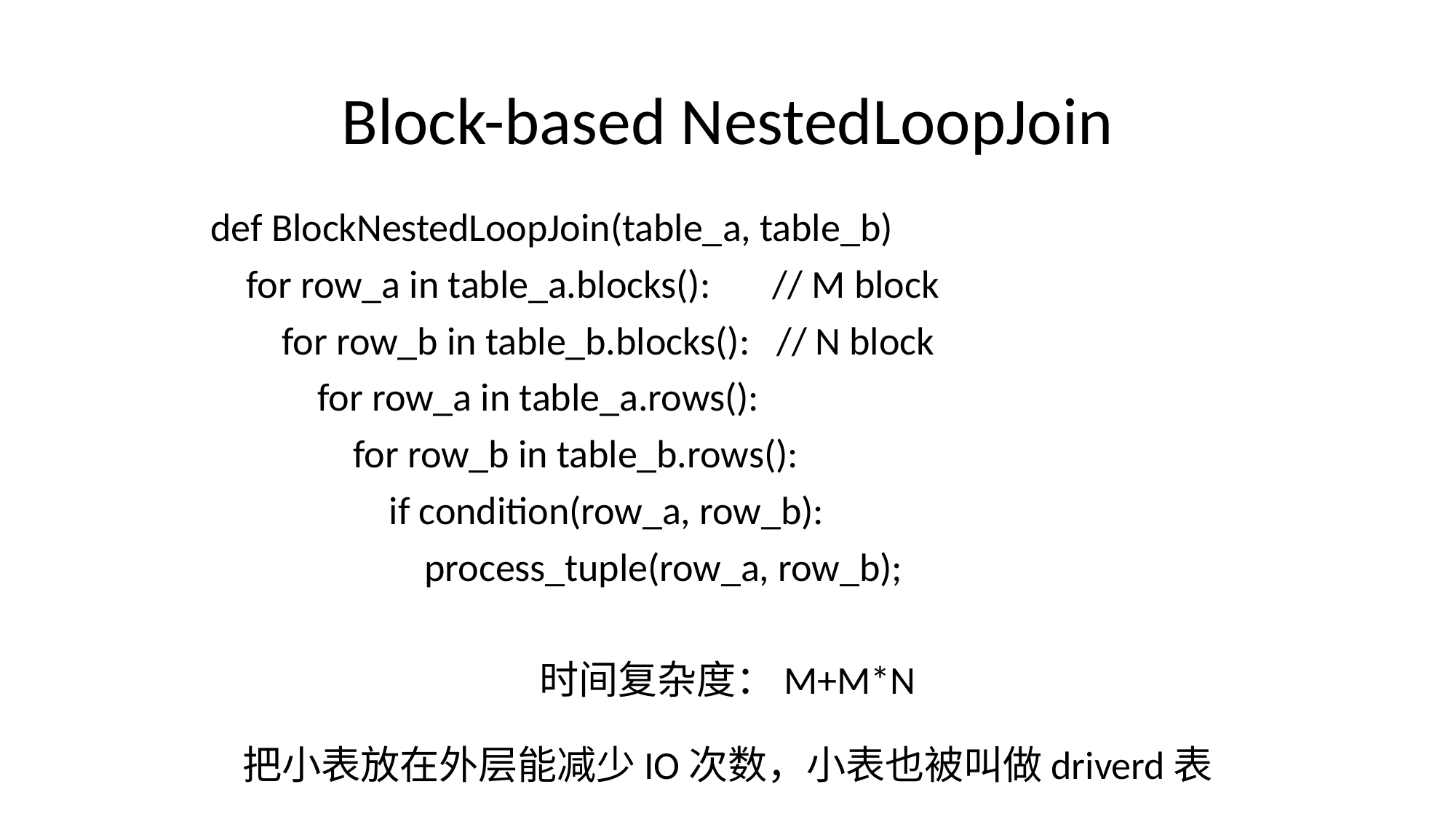

# Block-based NestedLoopJoin
def BlockNestedLoopJoin(table_a, table_b)
    for row_a in table_a.blocks():       // M block
        for row_b in table_b.blocks():   // N block
            for row_a in table_a.rows():
                for row_b in table_b.rows():
                    if condition(row_a, row_b):
                        process_tuple(row_a, row_b);

时间复杂度：M+M*N
把小表放在外层能减少IO次数，小表也被叫做driverd表